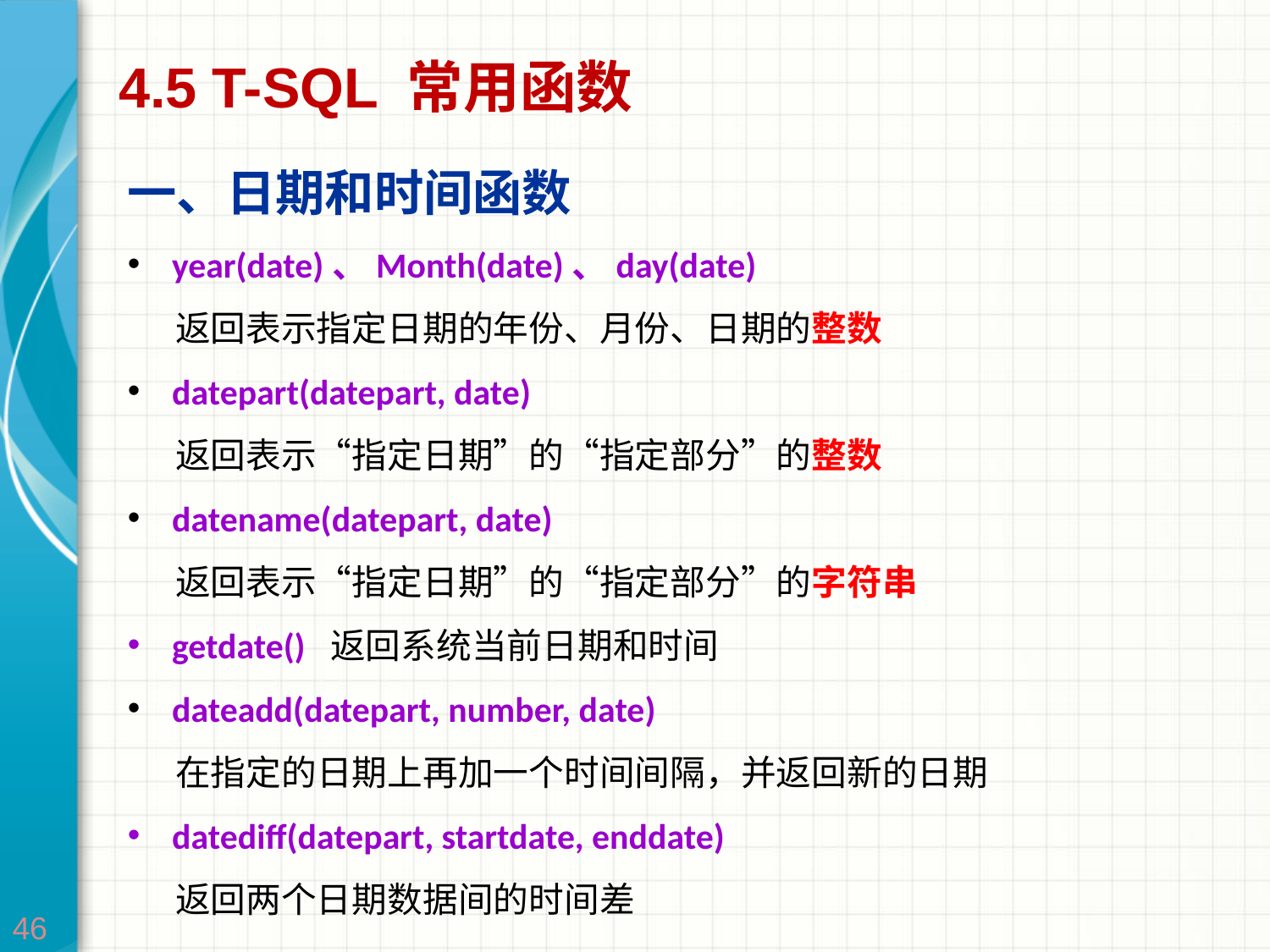

# 4.5 T-SQL 常用函数
一、日期和时间函数
    year(date)、Month(date)、day(date)
     返回表示指定日期的年份、月份、日期的整数
    datepart(datepart, date)
     返回表示“指定日期”的“指定部分”的整数
    datename(datepart, date)
     返回表示“指定日期”的“指定部分”的字符串
    getdate()  返回系统当前日期和时间
    dateadd(datepart, number, date)
     在指定的日期上再加一个时间间隔，并返回新的日期
    datediff(datepart, startdate, enddate)
     返回两个日期数据间的时间差

46